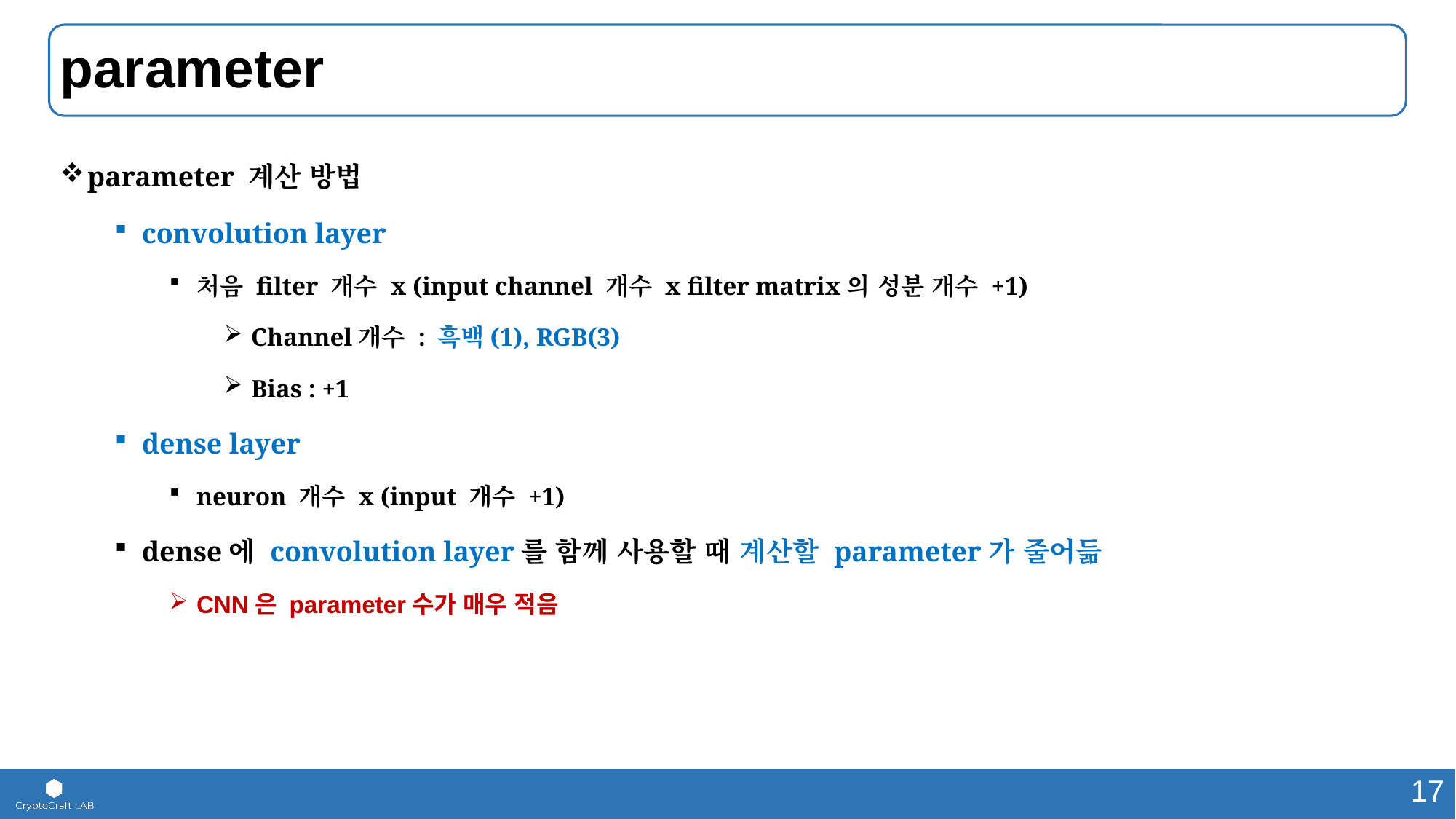

# parameter
parameter 계산 방법
convolution layer
처음 filter 개수 x (input channel 개수 x filter matrix의 성분 개수 +1)
Channel개수 : 흑백(1), RGB(3)
Bias : +1
dense layer
neuron 개수 x (input 개수 +1)
dense에 convolution layer를 함께 사용할 때 계산할 parameter가 줄어듦
CNN은 parameter수가 매우 적음